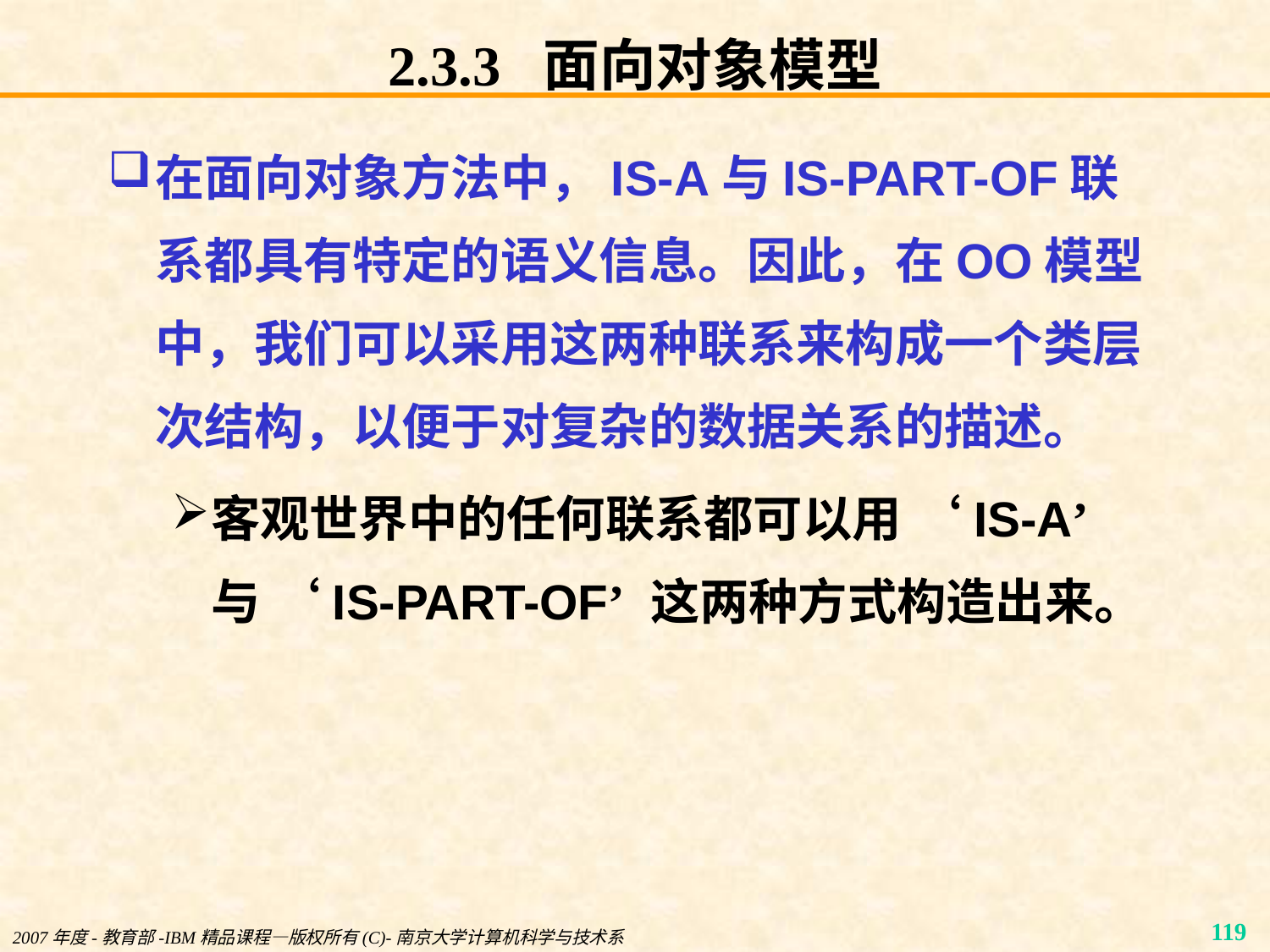

# 2.3.3  面向对象模型
在面向对象方法中，IS-A与IS-PART-OF联系都具有特定的语义信息。因此，在OO模型中，我们可以采用这两种联系来构成一个类层次结构，以便于对复杂的数据关系的描述。
客观世界中的任何联系都可以用 ‘IS-A’ 与 ‘IS-PART-OF’ 这两种方式构造出来。
119
2007年度-教育部-IBM精品课程—版权所有(C)-南京大学计算机科学与技术系